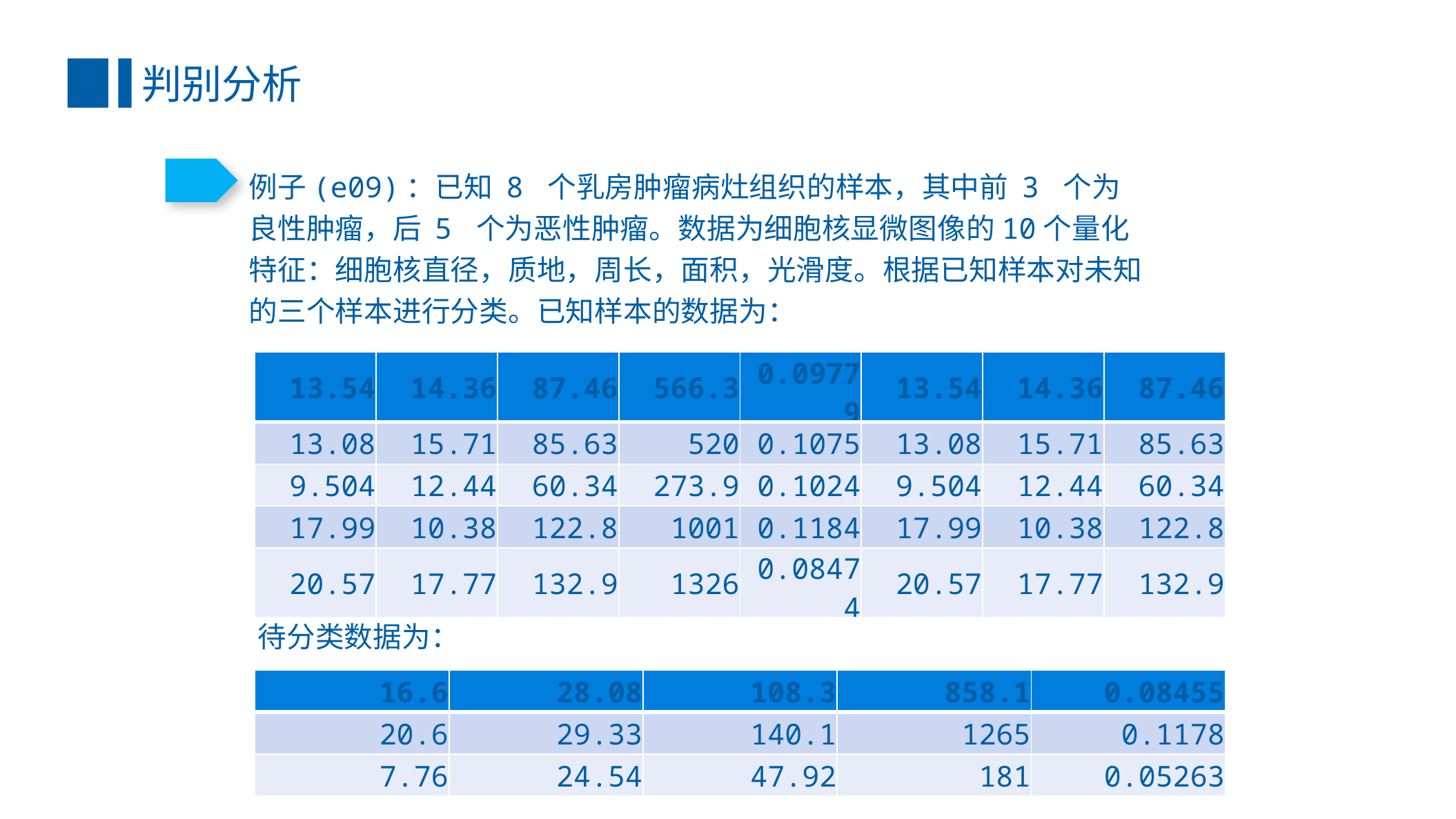

判别分析

例子(e09)：已知 8 个乳房肿瘤病灶组织的样本，其中前 3 个为良性肿瘤，后 5 个为恶性肿瘤。数据为细胞核显微图像的10个量化特征：细胞核直径，质地，周长，面积，光滑度。根据已知样本对未知的三个样本进行分类。已知样本的数据为：

| 13.54 | 14.36 | 87.46 | 566.3 | 0.09779 | 13.54 | 14.36 | 87.46 |
| --- | --- | --- | --- | --- | --- | --- | --- |
| 13.08 | 15.71 | 85.63 | 520 | 0.1075 | 13.08 | 15.71 | 85.63 |
| 9.504 | 12.44 | 60.34 | 273.9 | 0.1024 | 9.504 | 12.44 | 60.34 |
| 17.99 | 10.38 | 122.8 | 1001 | 0.1184 | 17.99 | 10.38 | 122.8 |
| 20.57 | 17.77 | 132.9 | 1326 | 0.08474 | 20.57 | 17.77 | 132.9 |
待分类数据为：
| 16.6 | 28.08 | 108.3 | 858.1 | 0.08455 |
| --- | --- | --- | --- | --- |
| 20.6 | 29.33 | 140.1 | 1265 | 0.1178 |
| 7.76 | 24.54 | 47.92 | 181 | 0.05263 |